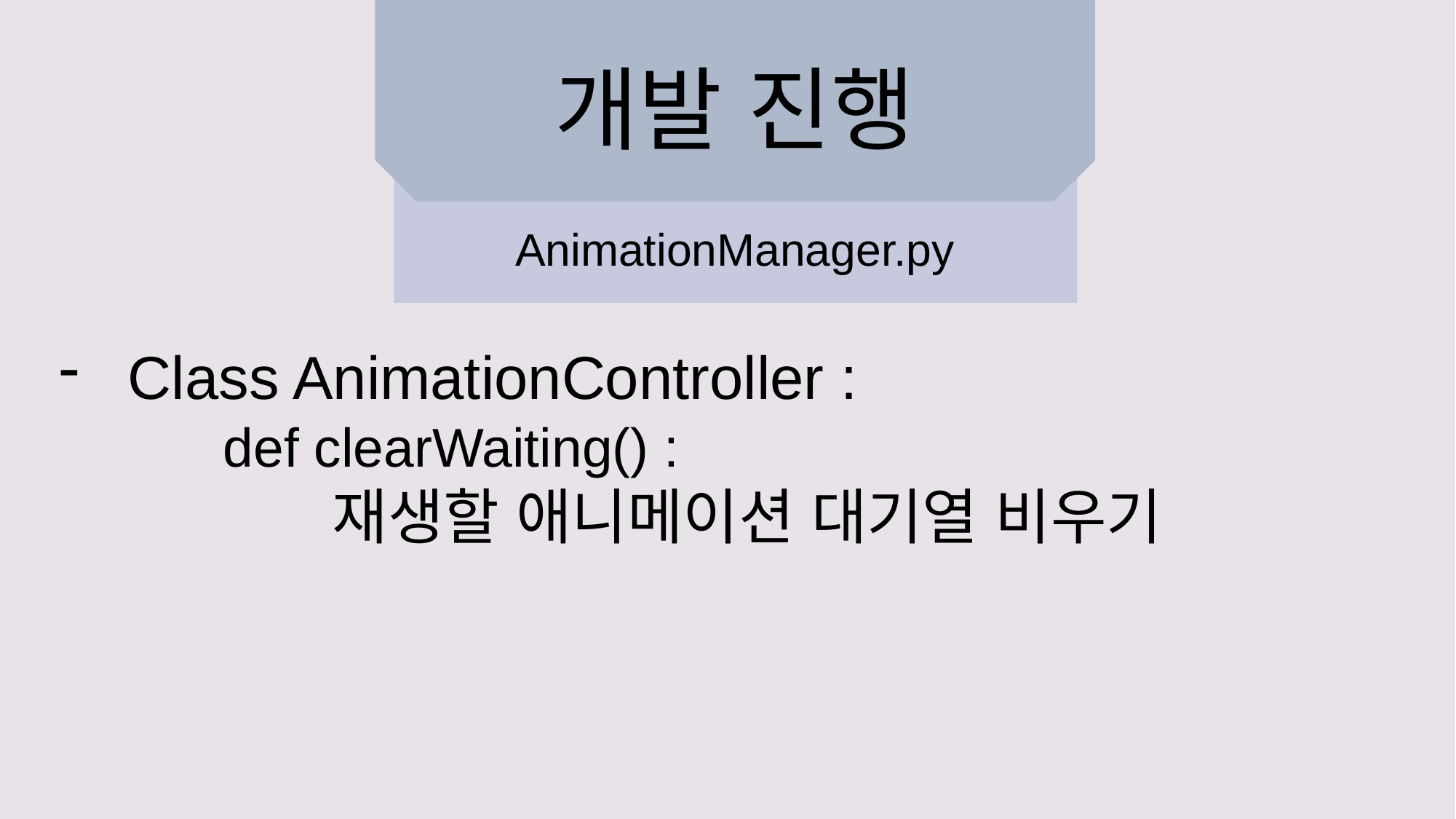

# 개발 진행

AnimationManager.py
Class AnimationController :
	def clearWaiting() :
		재생할 애니메이션 대기열 비우기